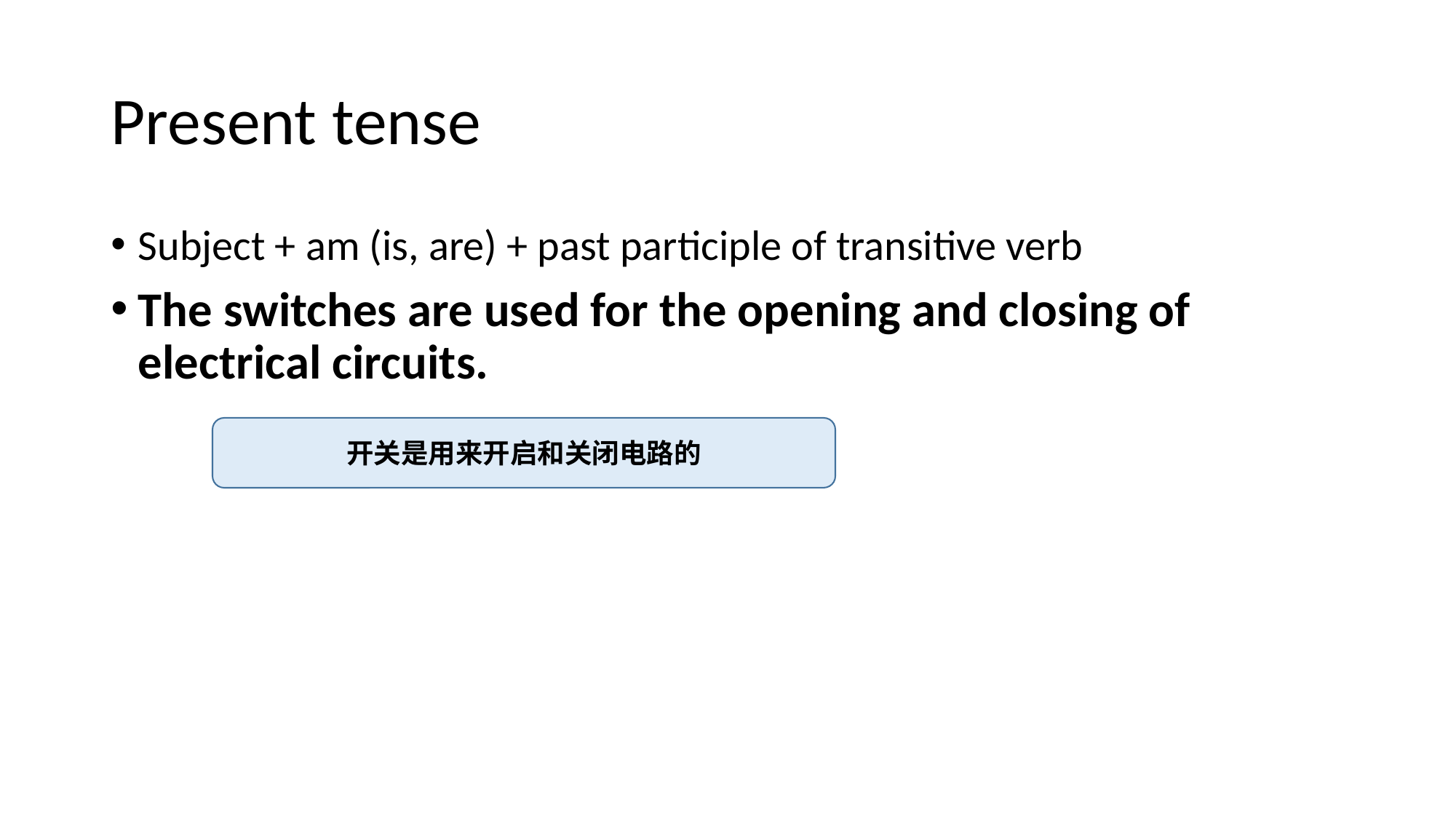

# Present tense
Subject + am (is, are) + past participle of transitive verb
The switches are used for the opening and closing of electrical circuits.

开关是用来开启和关闭电路的